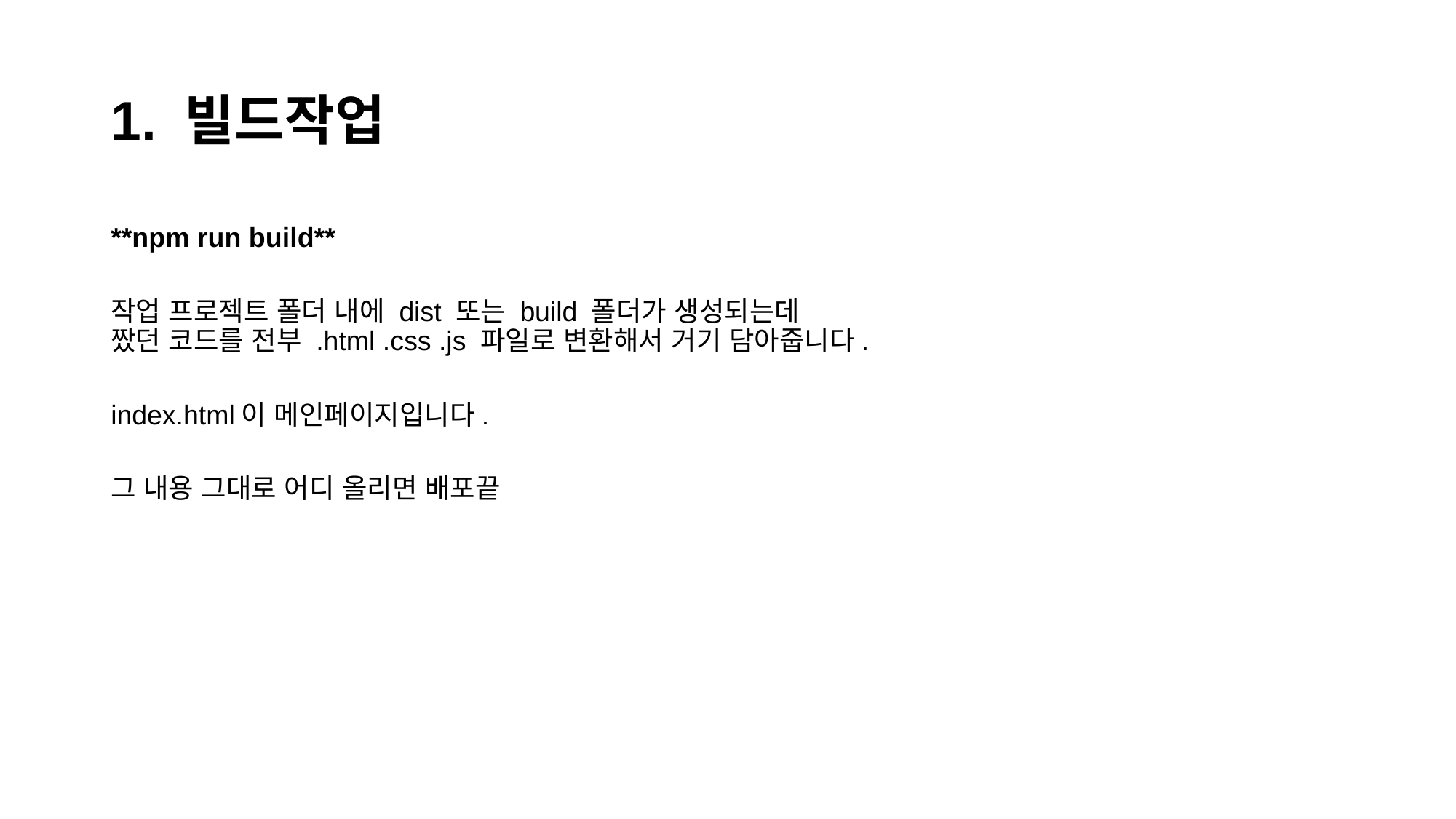

# 1. 빌드작업
**npm run build**
작업 프로젝트 폴더 내에 dist 또는 build 폴더가 생성되는데
짰던 코드를 전부 .html .css .js 파일로 변환해서 거기 담아줍니다.
index.html이 메인페이지입니다.
그 내용 그대로 어디 올리면 배포끝